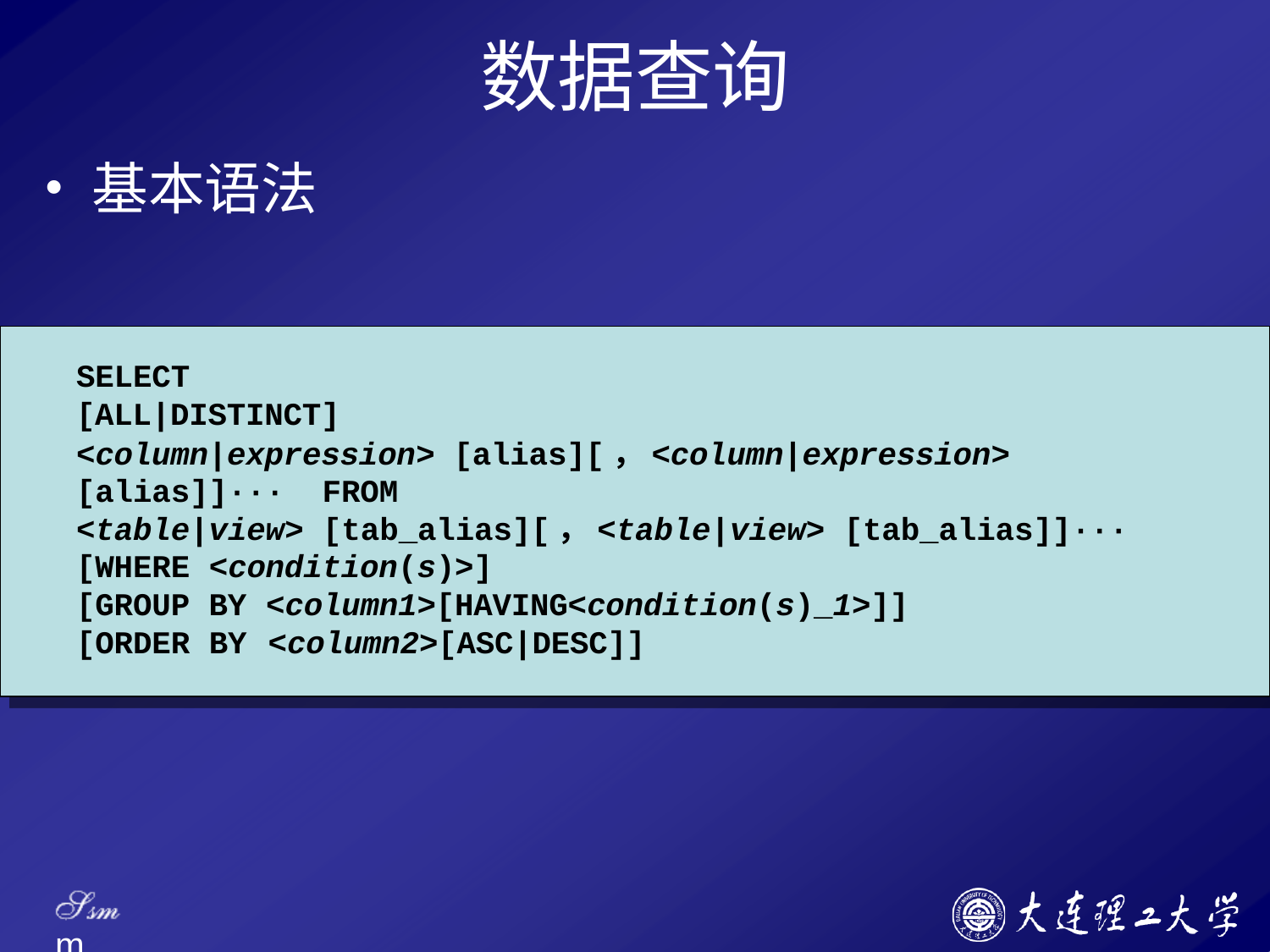

# 数据查询
基本语法

SELECT
[ALL|DISTINCT]
<column|expression> [alias][，<column|expression> [alias]]···  FROM
<table|view> [tab_alias][，<table|view> [tab_alias]]···
[WHERE <condition(s)>]
[GROUP BY <column1>[HAVING<condition(s)_1>]]
[ORDER BY	<column2>[ASC|DESC]]

Ssm